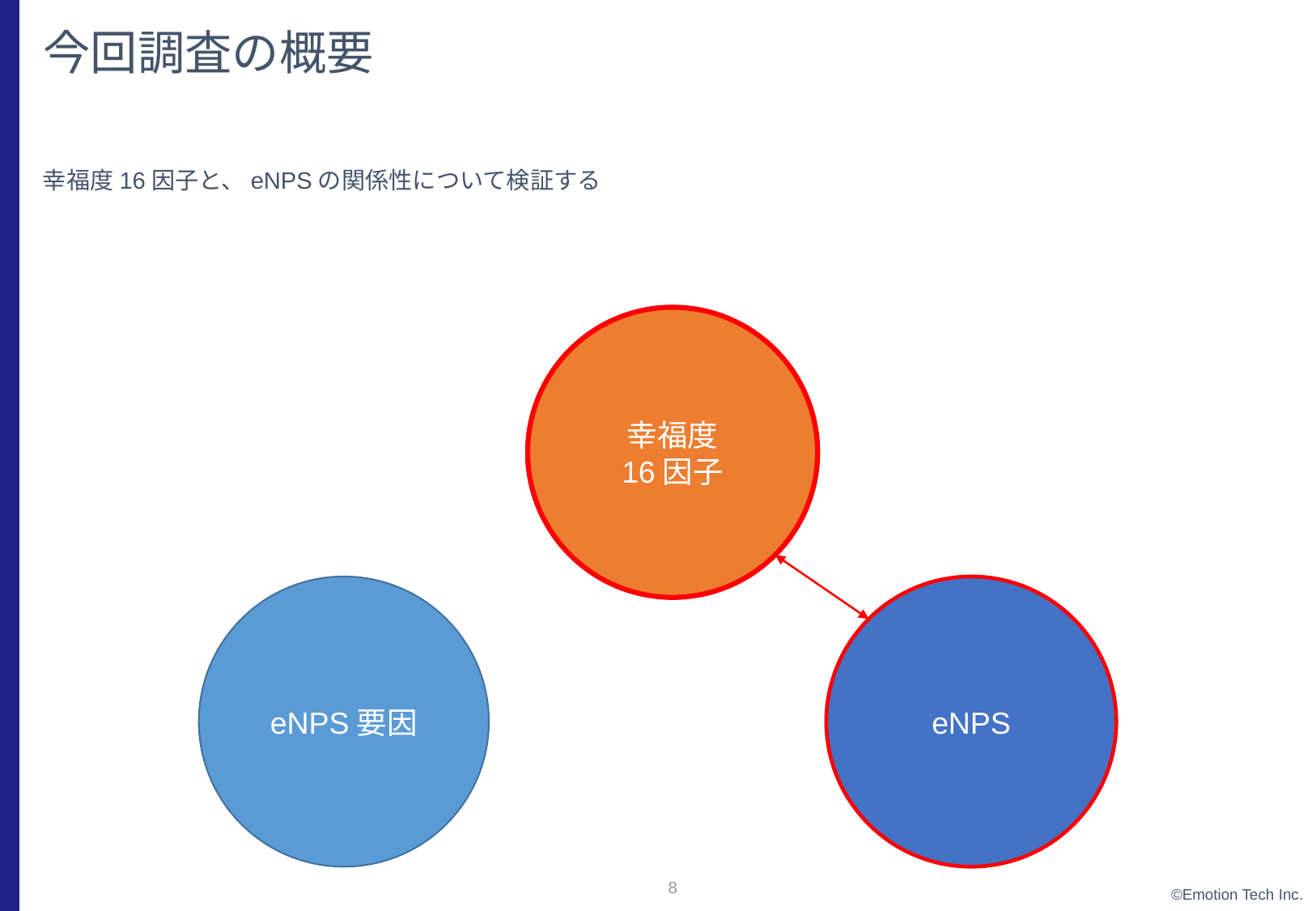

# 今回調査の概要
幸福度16因子と、eNPSの関係性について検証する
幸福度
16因子
eNPS要因
eNPS
8